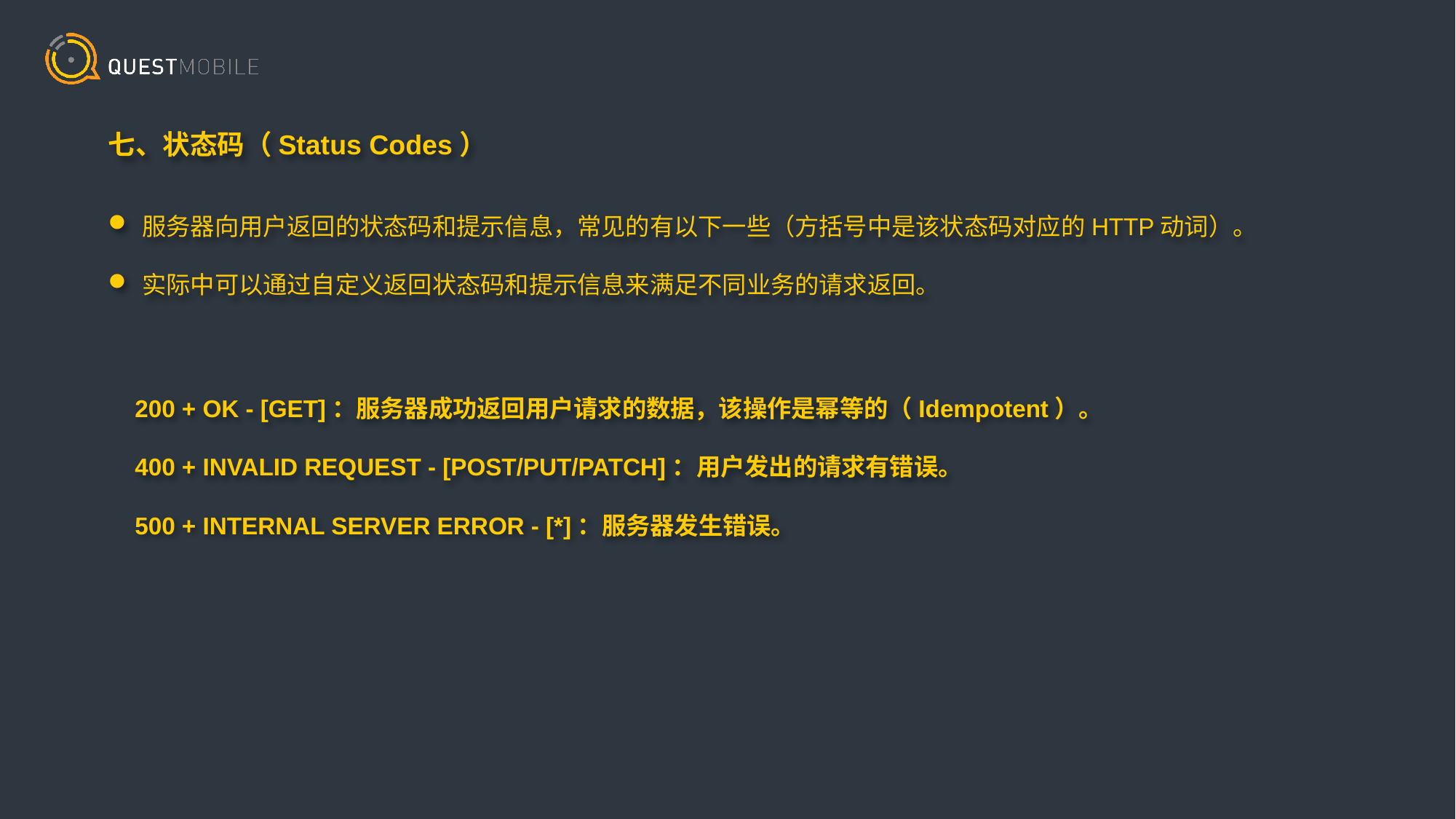

七、状态码（Status Codes）

服务器向用户返回的状态码和提示信息，常见的有以下一些（方括号中是该状态码对应的HTTP动词）。
实际中可以通过自定义返回状态码和提示信息来满足不同业务的请求返回。

    200 + OK - [GET]：服务器成功返回用户请求的数据，该操作是幂等的（Idempotent）。
    400 + INVALID REQUEST - [POST/PUT/PATCH]：用户发出的请求有错误。
    500 + INTERNAL SERVER ERROR - [*]：服务器发生错误。